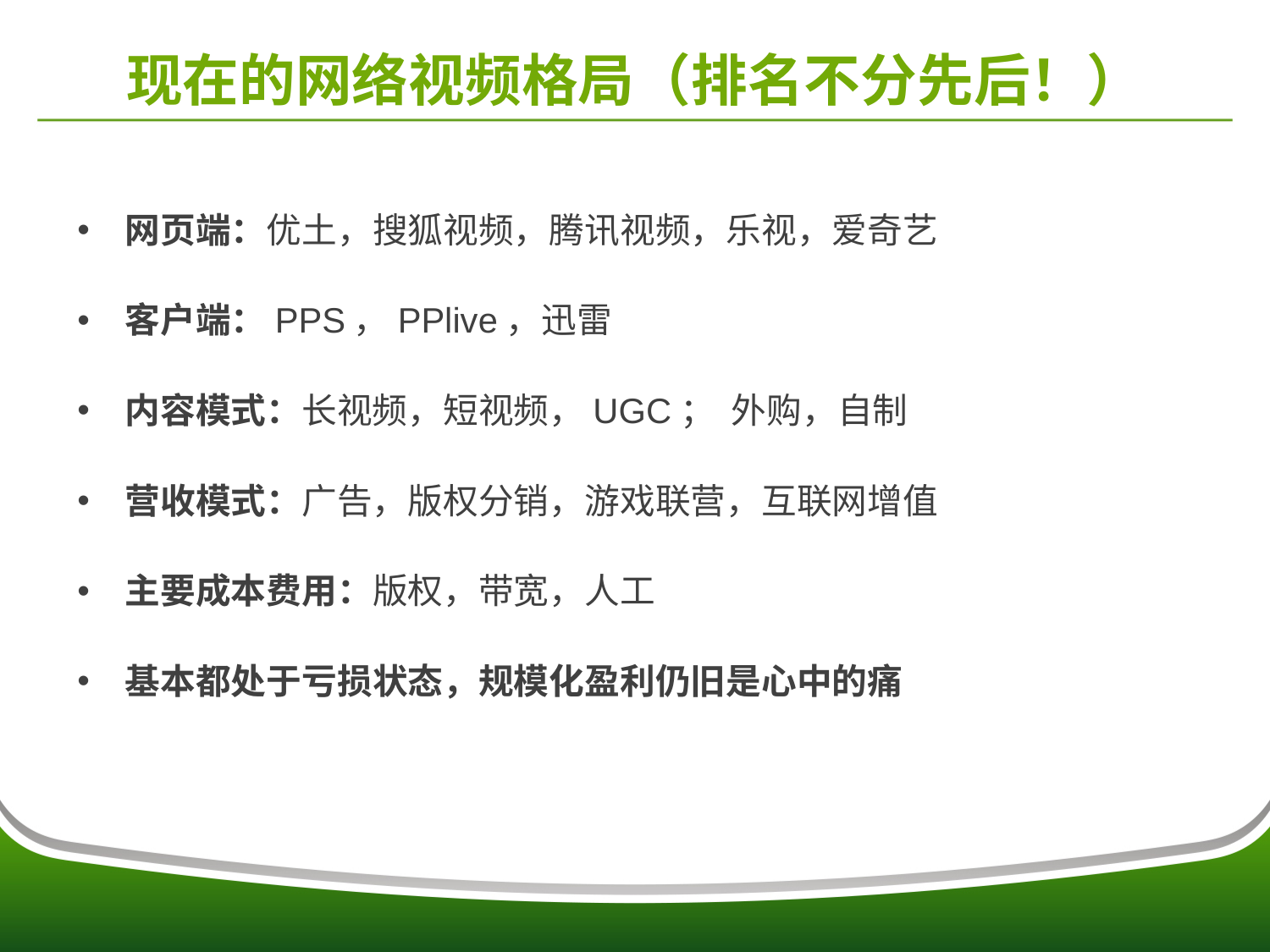

# 现在的网络视频格局（排名不分先后！）

网页端：优土，搜狐视频，腾讯视频，乐视，爱奇艺

客户端：PPS，PPlive，迅雷

内容模式：长视频，短视频，UGC；  外购，自制

营收模式：广告，版权分销，游戏联营，互联网增值

主要成本费用：版权，带宽，人工

基本都处于亏损状态，规模化盈利仍旧是心中的痛